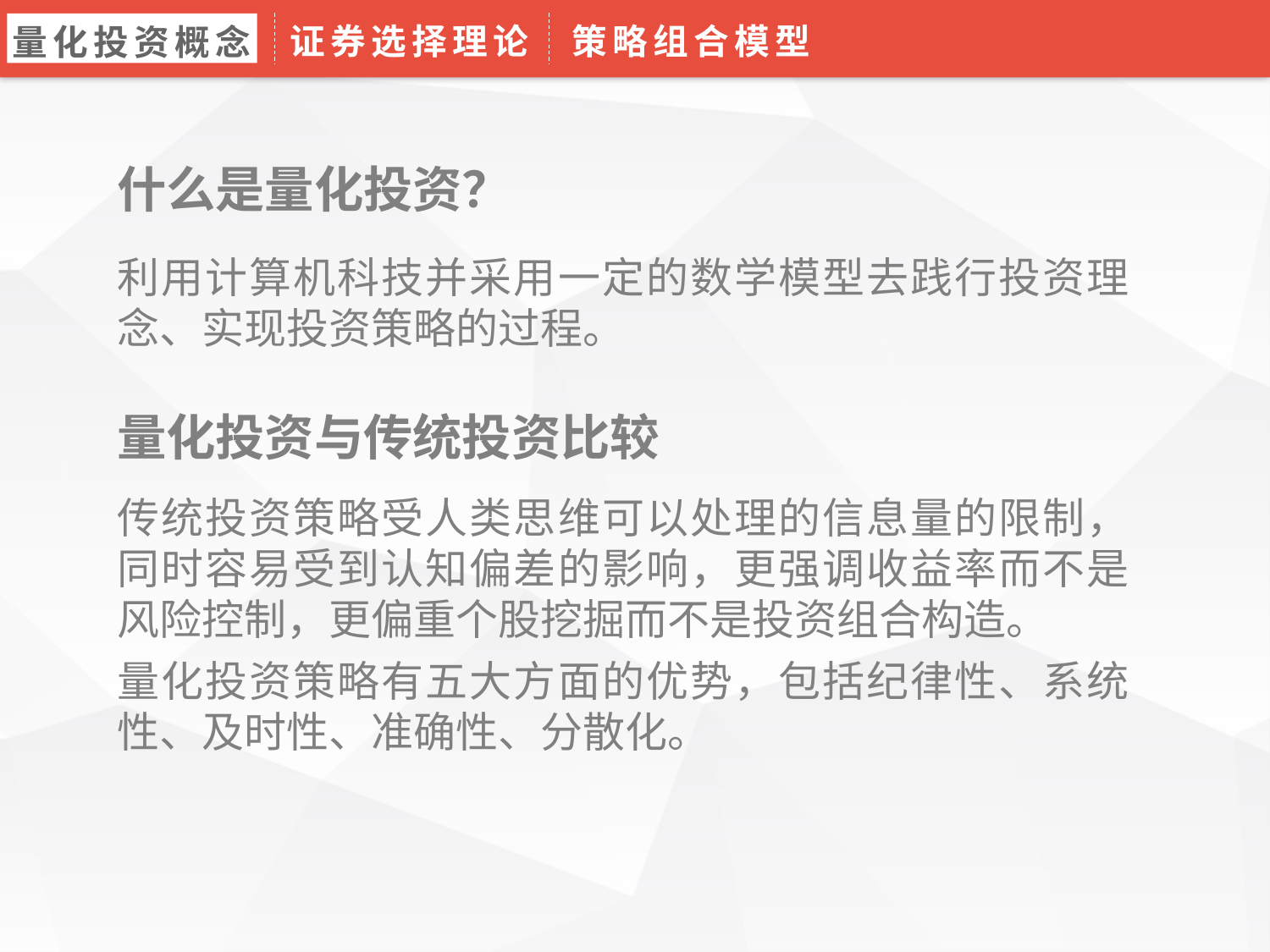

证券选择理论
策略组合模型
量化投资概念

什么是量化投资？
利用计算机科技并采用一定的数学模型去践行投资理念、实现投资策略的过程。
量化投资与传统投资比较
传统投资策略受人类思维可以处理的信息量的限制，同时容易受到认知偏差的影响，更强调收益率而不是风险控制，更偏重个股挖掘而不是投资组合构造。
量化投资策略有五大方面的优势，包括纪律性、系统性、及时性、准确性、分散化。